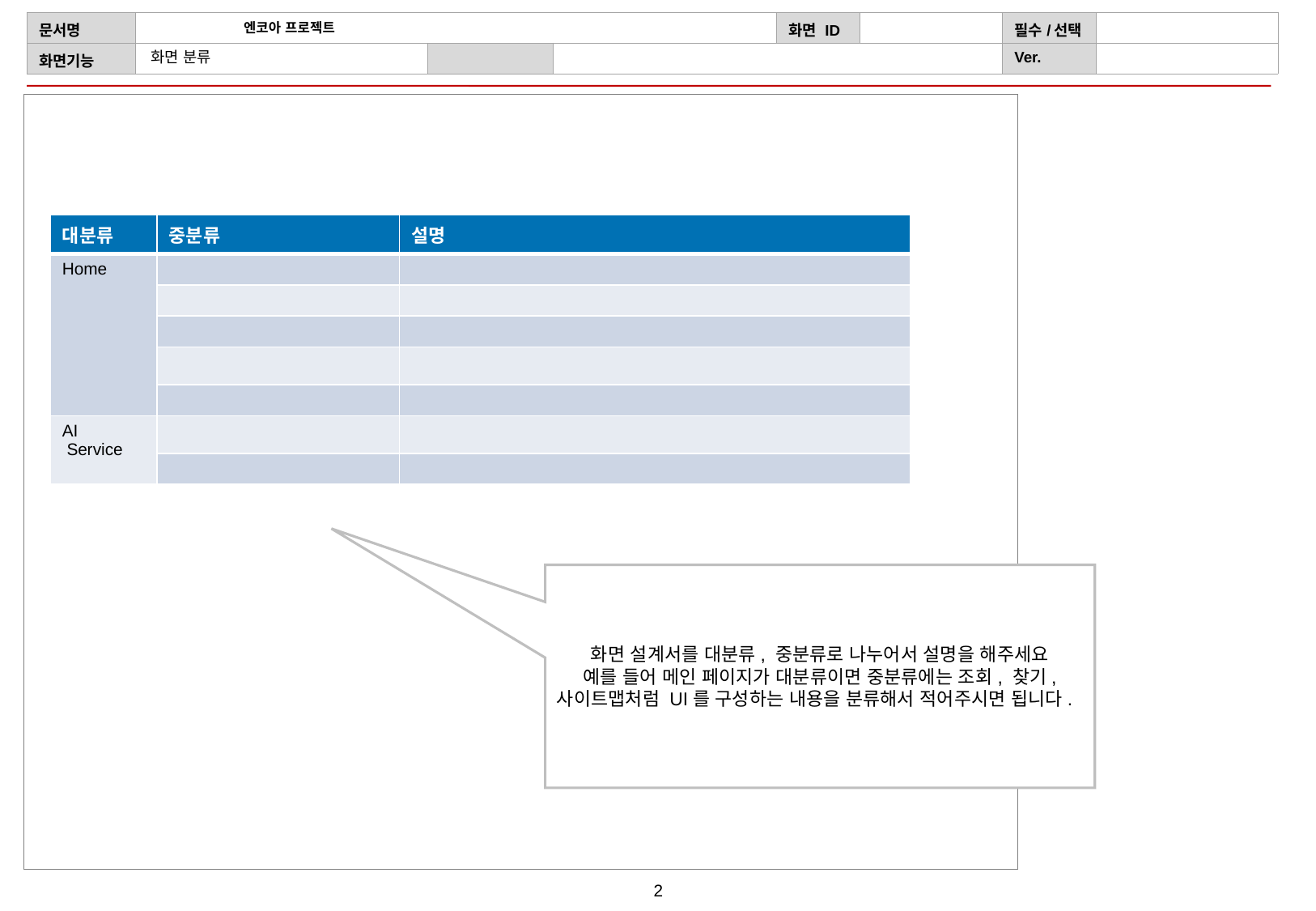

화면 분류
| 대분류 | 중분류 | 설명 |
| --- | --- | --- |
| Home |  |  |
|  |  |  |
|  |  |  |
|  |  |  |
|  |  |  |
| AI Service |  |  |
|  |  |  |
화면 설계서를 대분류, 중분류로 나누어서 설명을 해주세요
예를 들어 메인 페이지가 대분류이면 중분류에는 조회, 찾기, 사이트맵처럼 UI를 구성하는 내용을 분류해서 적어주시면 됩니다.